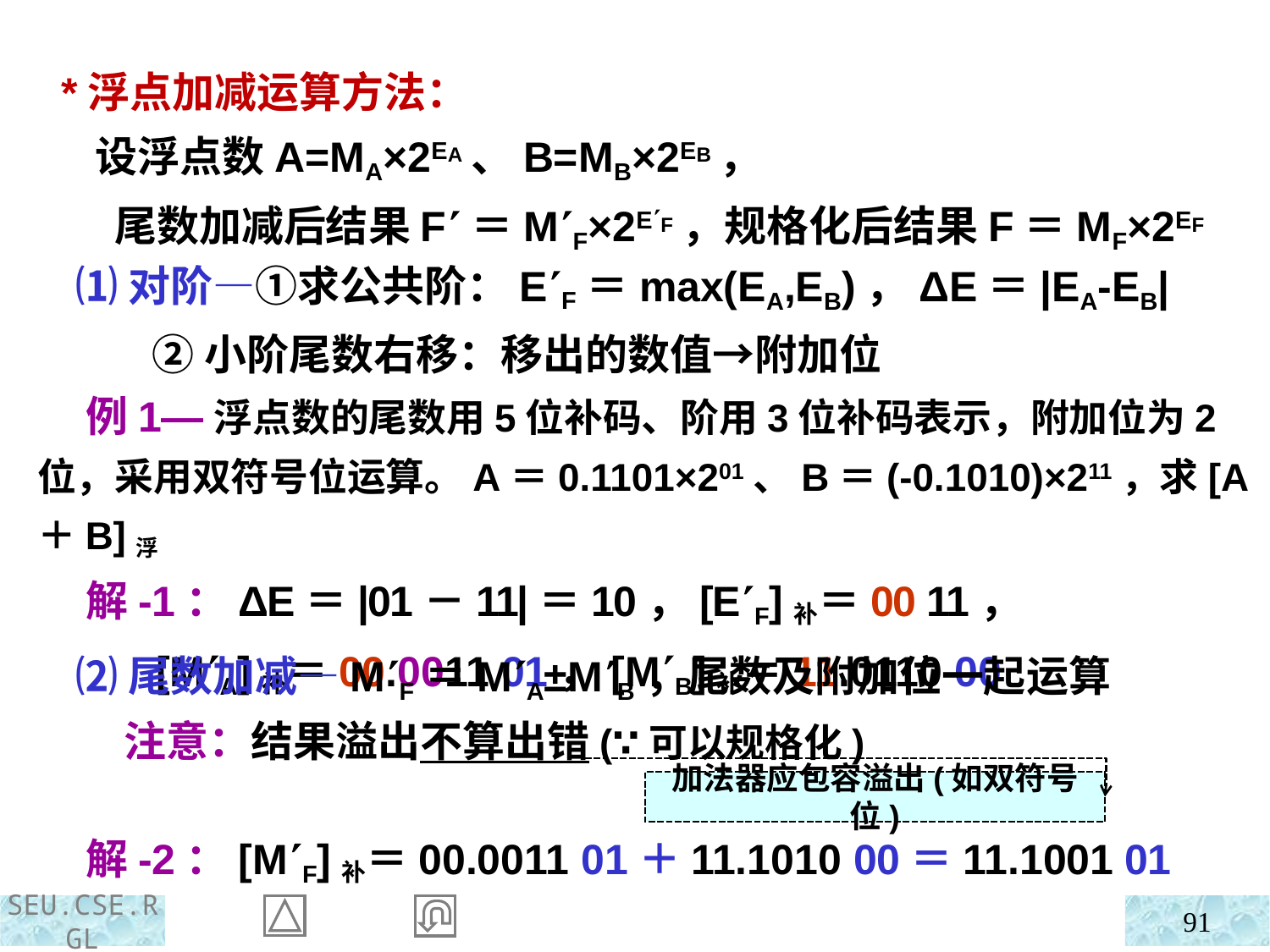

*浮点加减运算方法：
     设浮点数A=MA×2EA、B=MB×2EB，
       尾数加减后结果F′＝M′F×2E′F，规格化后结果F＝MF×2EF
    ⑴对阶—①求公共阶：E′F＝max(EA,EB)，ΔE＝|EA-EB|
            ②小阶尾数右移：移出的数值→附加位
    例1—浮点数的尾数用5位补码、阶用3位补码表示，附加位为2位，采用双符号位运算。A＝0.1101×201、B＝(-0.1010)×211，求[A＋B]浮
    解-1：ΔE＝|01－11|＝10，[E′F]补＝00 11，
          [M′A]补＝00.0011 01，[M′B]补＝11.0110 00
    ⑵尾数加减—M′F＝M′A±M′B，尾数及附加位一起运算
        注意：结果溢出不算出错(∵可以规格化)
加法器应包容溢出(如双符号位)
    解-2：[M′F]补＝00.0011 01＋11.1010 00＝11.1001 01

91